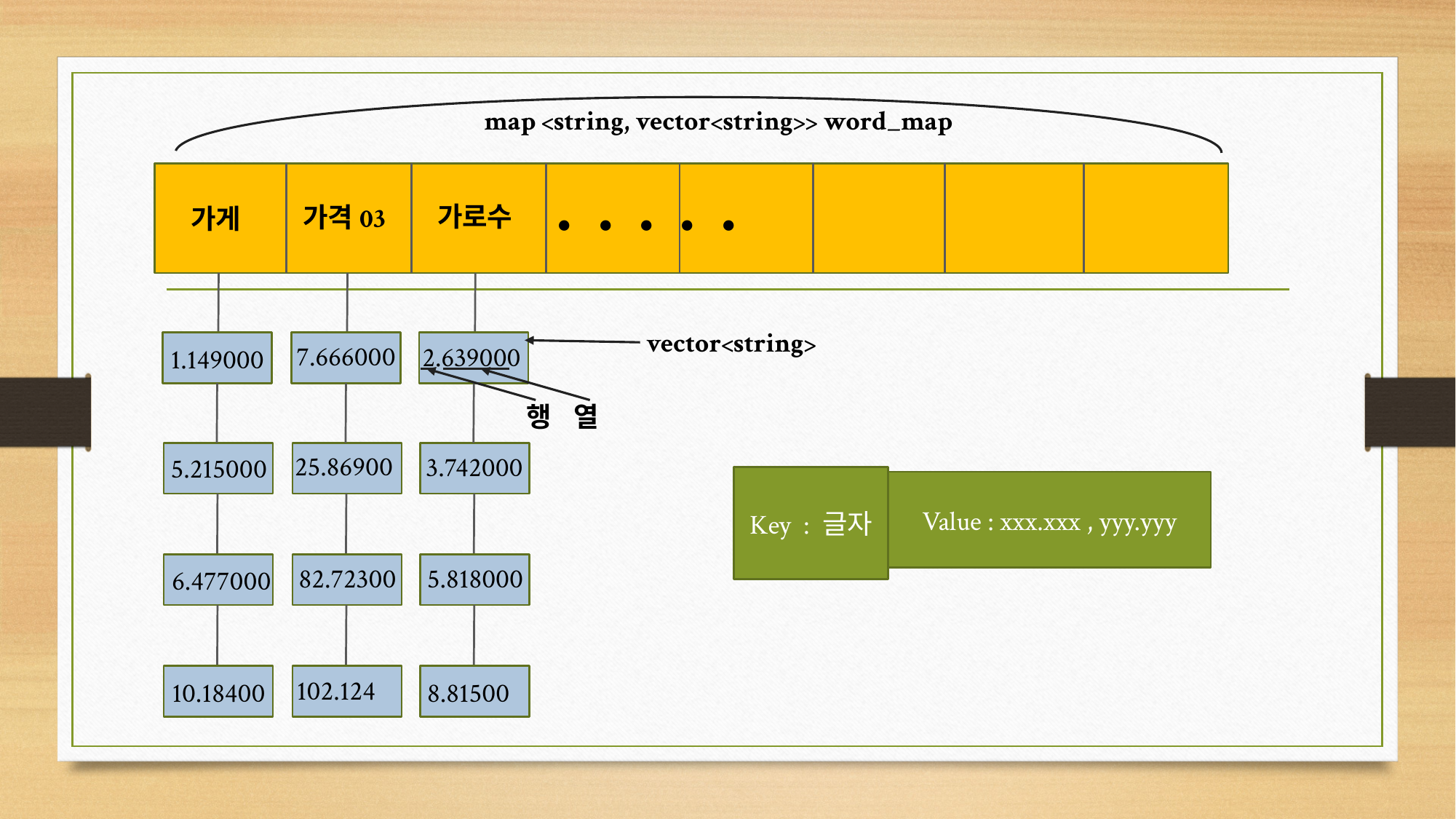

map <string, vector<string>> word_map
. . . . .

가로수
가격03
가게
vector<string>

7.666000
2.639000
1.149000
행   열
25.86900

3.742000
5.215000
Key  : 글자
Value : xxx.xxx , yyy.yyy

5.818000
82.72300
6.477000

102.124
10.18400
8.81500